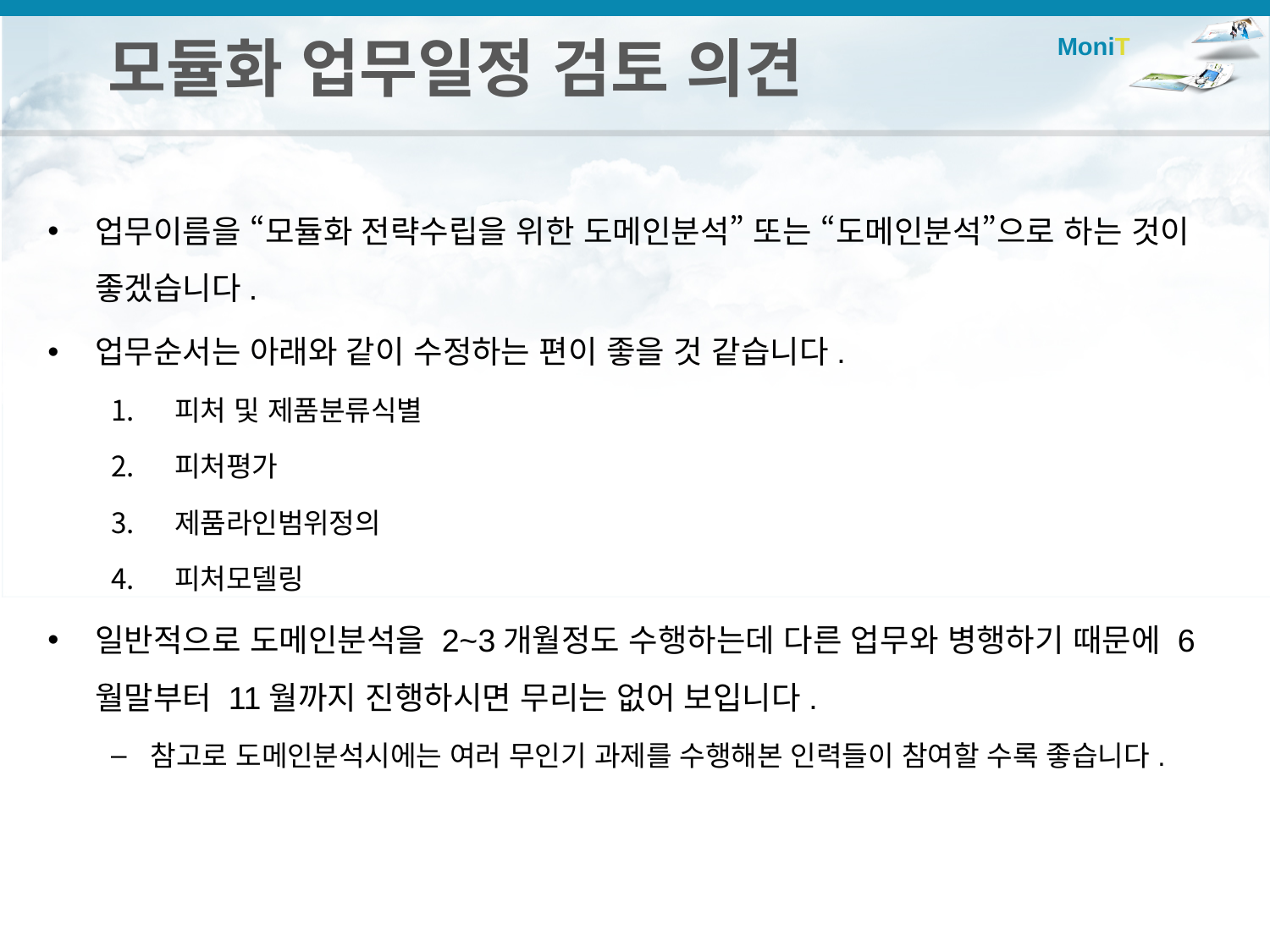

# 모듈화 업무일정 검토 의견
업무이름을 “모듈화 전략수립을 위한 도메인분석” 또는 “도메인분석”으로 하는 것이 좋겠습니다.
업무순서는 아래와 같이 수정하는 편이 좋을 것 같습니다.
피처 및 제품분류식별
피처평가
제품라인범위정의
피처모델링
일반적으로 도메인분석을 2~3개월정도 수행하는데 다른 업무와 병행하기 때문에 6월말부터 11월까지 진행하시면 무리는 없어 보입니다.
참고로 도메인분석시에는 여러 무인기 과제를 수행해본 인력들이 참여할 수록 좋습니다.